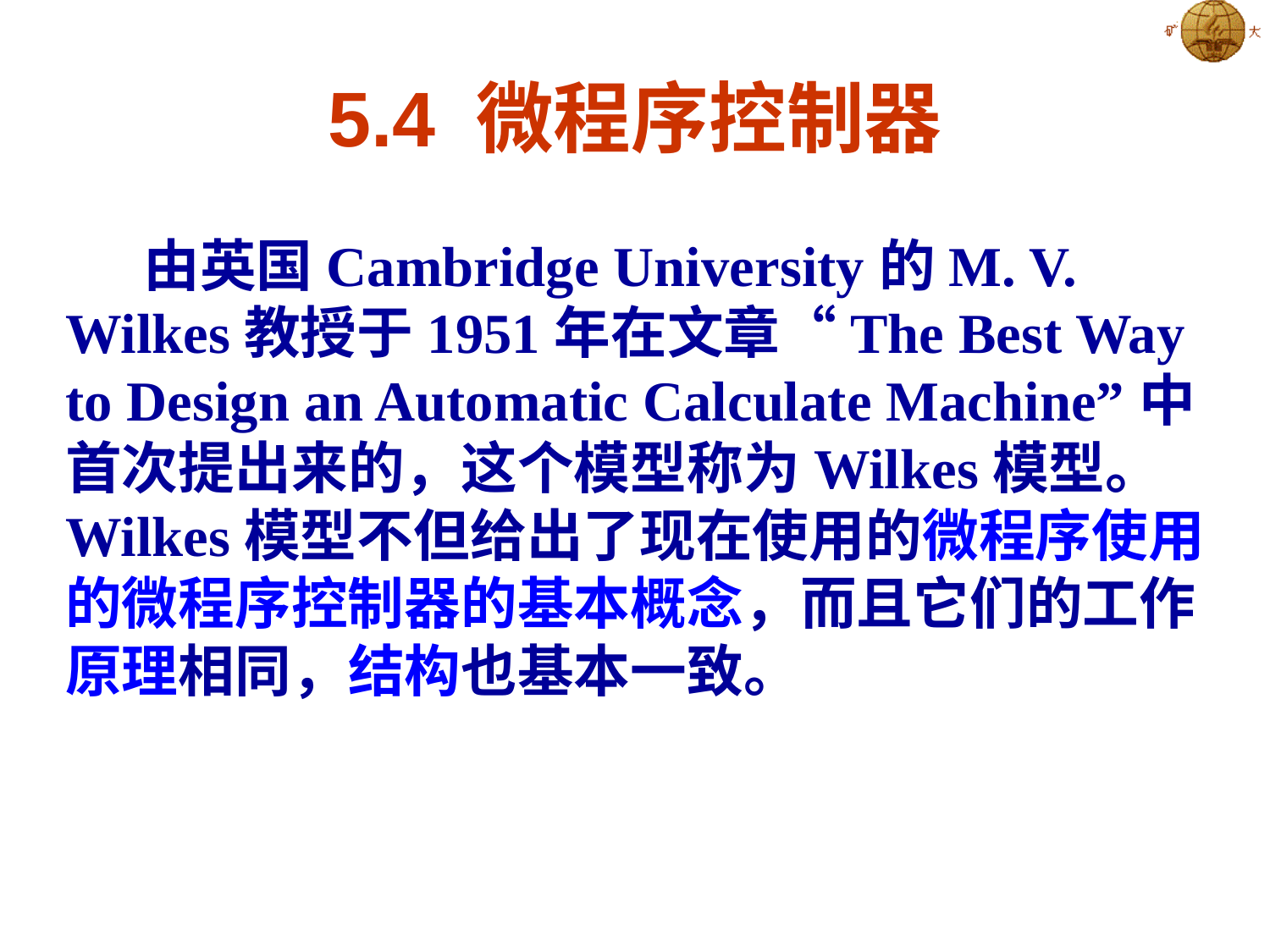

5.4 微程序控制器
     由英国Cambridge University的M. V. Wilkes教授于1951年在文章“The Best Way to Design an Automatic Calculate Machine”中首次提出来的，这个模型称为Wilkes模型。 Wilkes模型不但给出了现在使用的微程序使用的微程序控制器的基本概念，而且它们的工作原理相同，结构也基本一致。